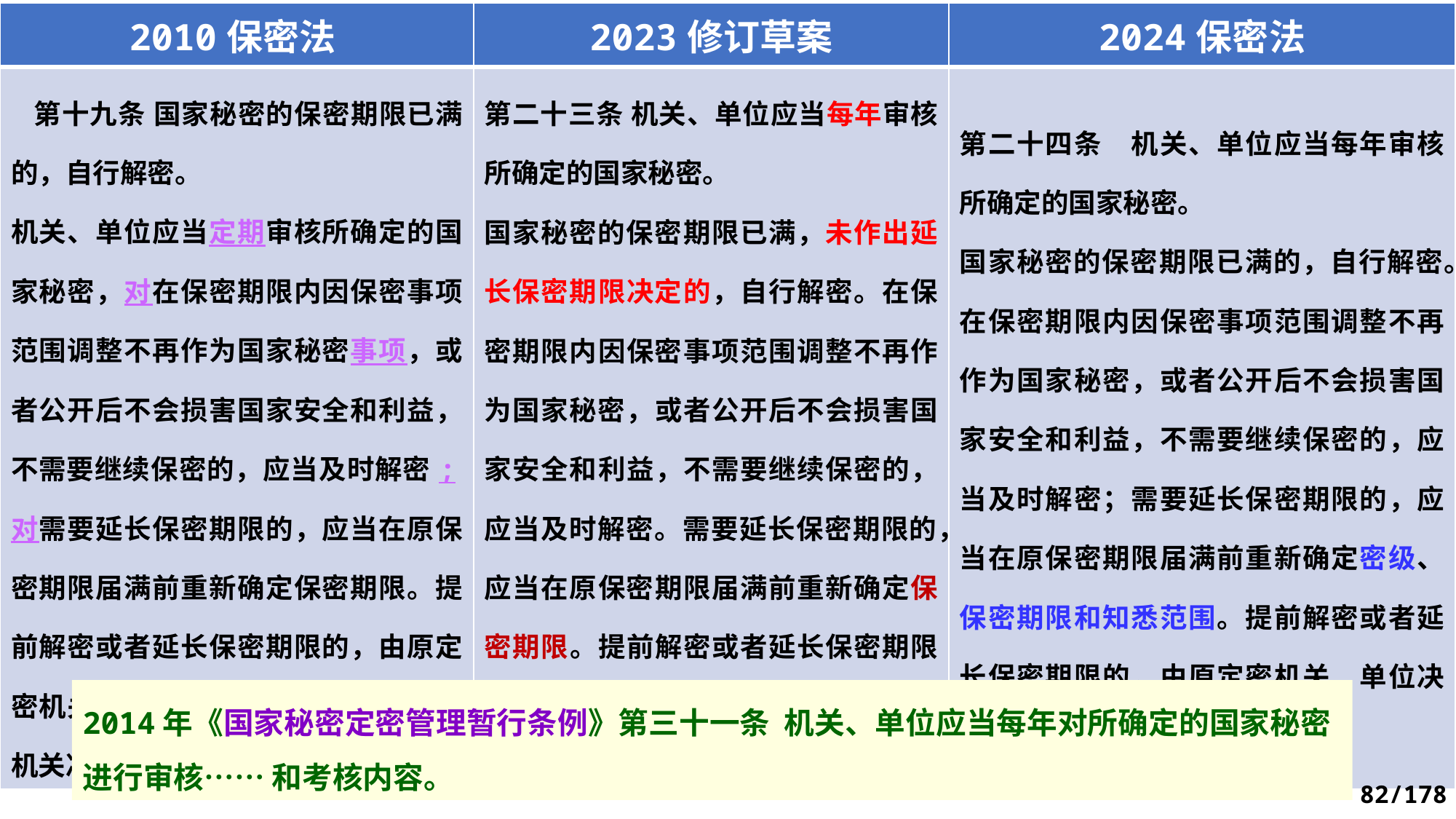

| 2010保密法 | 2023修订草案 | 2024保密法 |
| --- | --- | --- |
| 第十九条 国家秘密的保密期限已满的，自行解密。 机关、单位应当定期审核所确定的国家秘密，对在保密期限内因保密事项范围调整不再作为国家秘密事项，或者公开后不会损害国家安全和利益，不需要继续保密的，应当及时解密;对需要延长保密期限的，应当在原保密期限届满前重新确定保密期限。提前解密或者延长保密期限的，由原定密机关、单位决定，也可以由其上级机关决定。 | 第二十三条 机关、单位应当每年审核所确定的国家秘密。 国家秘密的保密期限已满，未作出延长保密期限决定的，自行解密。在保密期限内因保密事项范围调整不再作为国家秘密，或者公开后不会损害国家安全和利益，不需要继续保密的，应当及时解密。需要延长保密期限的，应当在原保密期限届满前重新确定保密期限。提前解密或者延长保密期限的，由原定密机关、单位决定，也可以由其上级机关决定。 | 第二十四条　机关、单位应当每年审核所确定的国家秘密。 国家秘密的保密期限已满的，自行解密。在保密期限内因保密事项范围调整不再作为国家秘密，或者公开后不会损害国家安全和利益，不需要继续保密的，应当及时解密；需要延长保密期限的，应当在原保密期限届满前重新确定密级、保密期限和知悉范围。提前解密或者延长保密期限的，由原定密机关、单位决定，也可以由其上级机关决定。 |
2014年《国家秘密定密管理暂行条例》第三十一条  机关、单位应当每年对所确定的国家秘密进行审核…… 和考核内容。
82/178